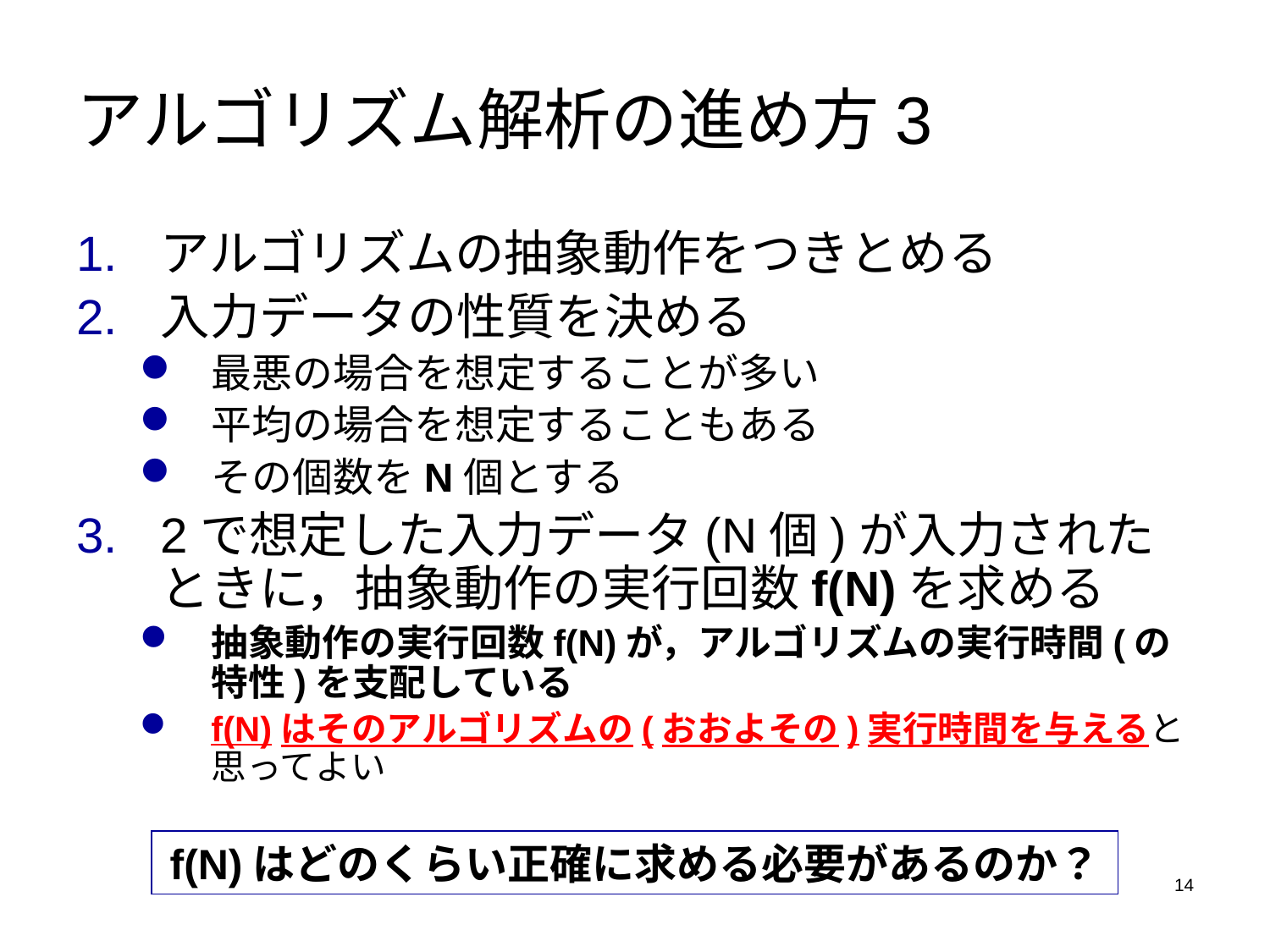

# アルゴリズム解析の進め方3
アルゴリズムの抽象動作をつきとめる
入力データの性質を決める
最悪の場合を想定することが多い
平均の場合を想定することもある
その個数をN個とする
2で想定した入力データ(N個)が入力されたときに，抽象動作の実行回数f(N)を求める
抽象動作の実行回数f(N)が，アルゴリズムの実行時間(の特性)を支配している
f(N)はそのアルゴリズムの(おおよその)実行時間を与えると思ってよい
f(N)はどのくらい正確に求める必要があるのか？
14